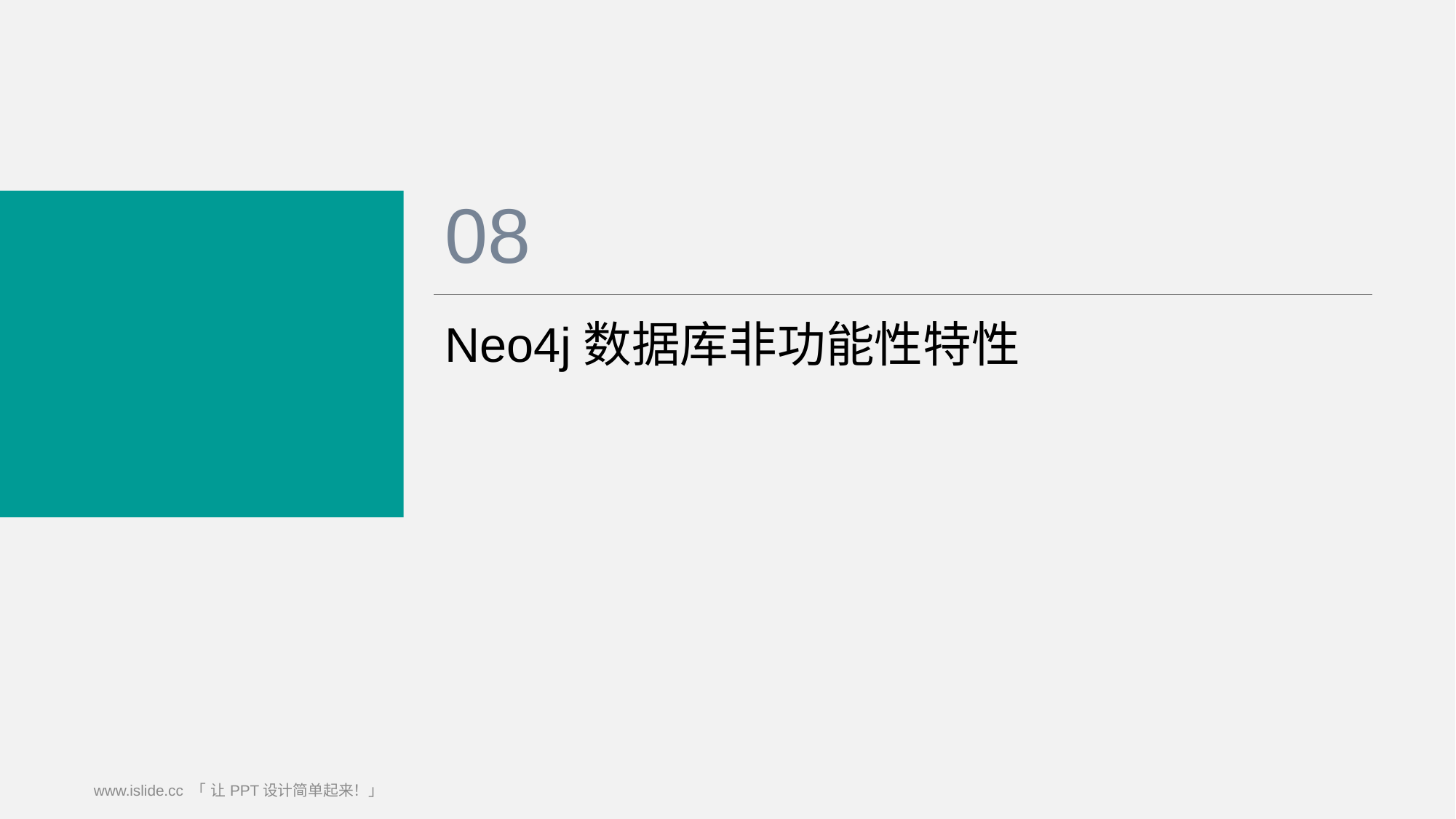

08
# Neo4j数据库非功能性特性

www.islide.cc 「 让PPT设计简单起来！」
41